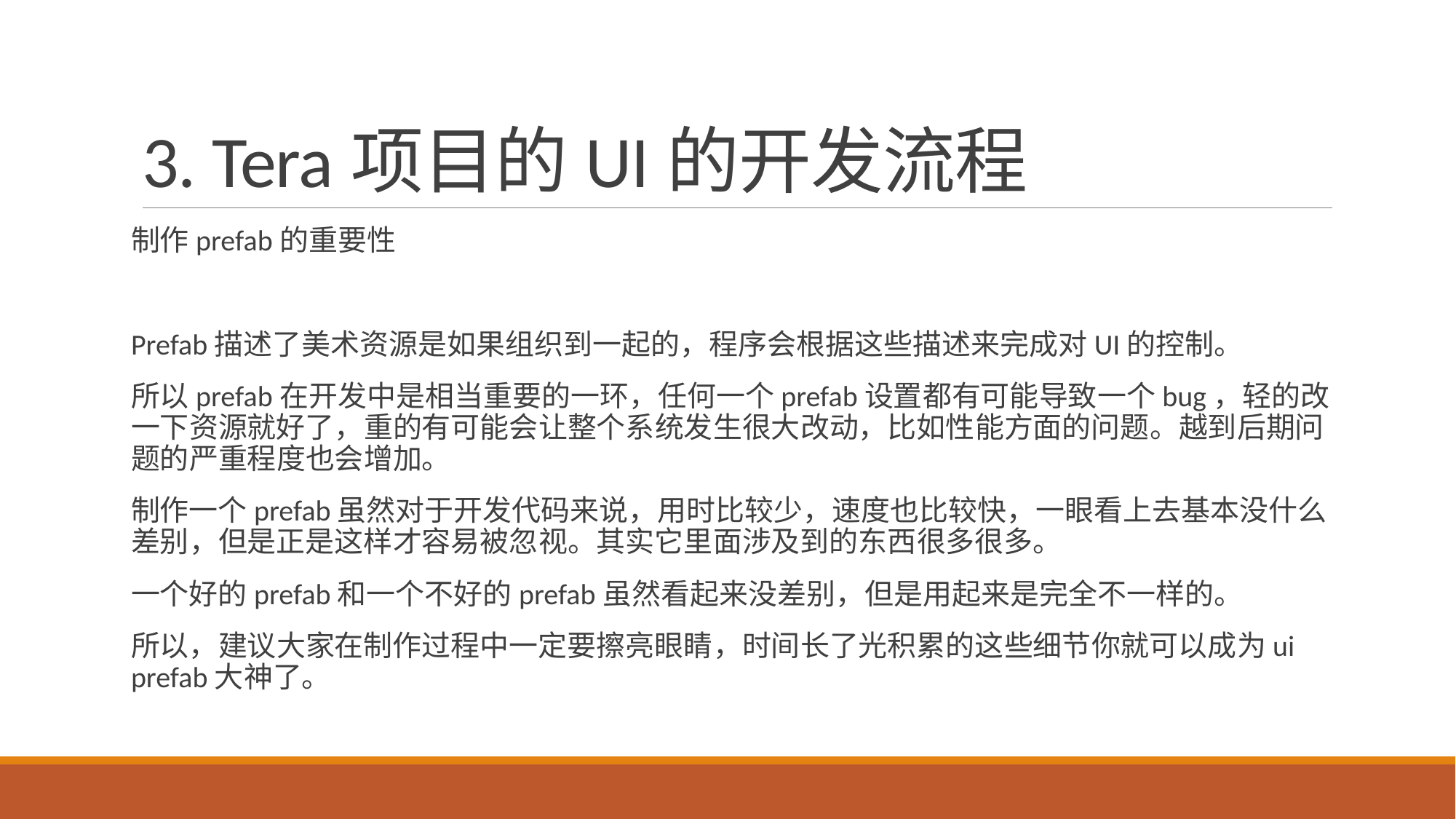

# 3. Tera项目的UI的开发流程
制作prefab的重要性

Prefab描述了美术资源是如果组织到一起的，程序会根据这些描述来完成对UI的控制。
所以prefab在开发中是相当重要的一环，任何一个prefab设置都有可能导致一个bug，轻的改一下资源就好了，重的有可能会让整个系统发生很大改动，比如性能方面的问题。越到后期问题的严重程度也会增加。
制作一个prefab虽然对于开发代码来说，用时比较少，速度也比较快，一眼看上去基本没什么差别，但是正是这样才容易被忽视。其实它里面涉及到的东西很多很多。
一个好的prefab和一个不好的prefab虽然看起来没差别，但是用起来是完全不一样的。
所以，建议大家在制作过程中一定要擦亮眼睛，时间长了光积累的这些细节你就可以成为ui prefab大神了。